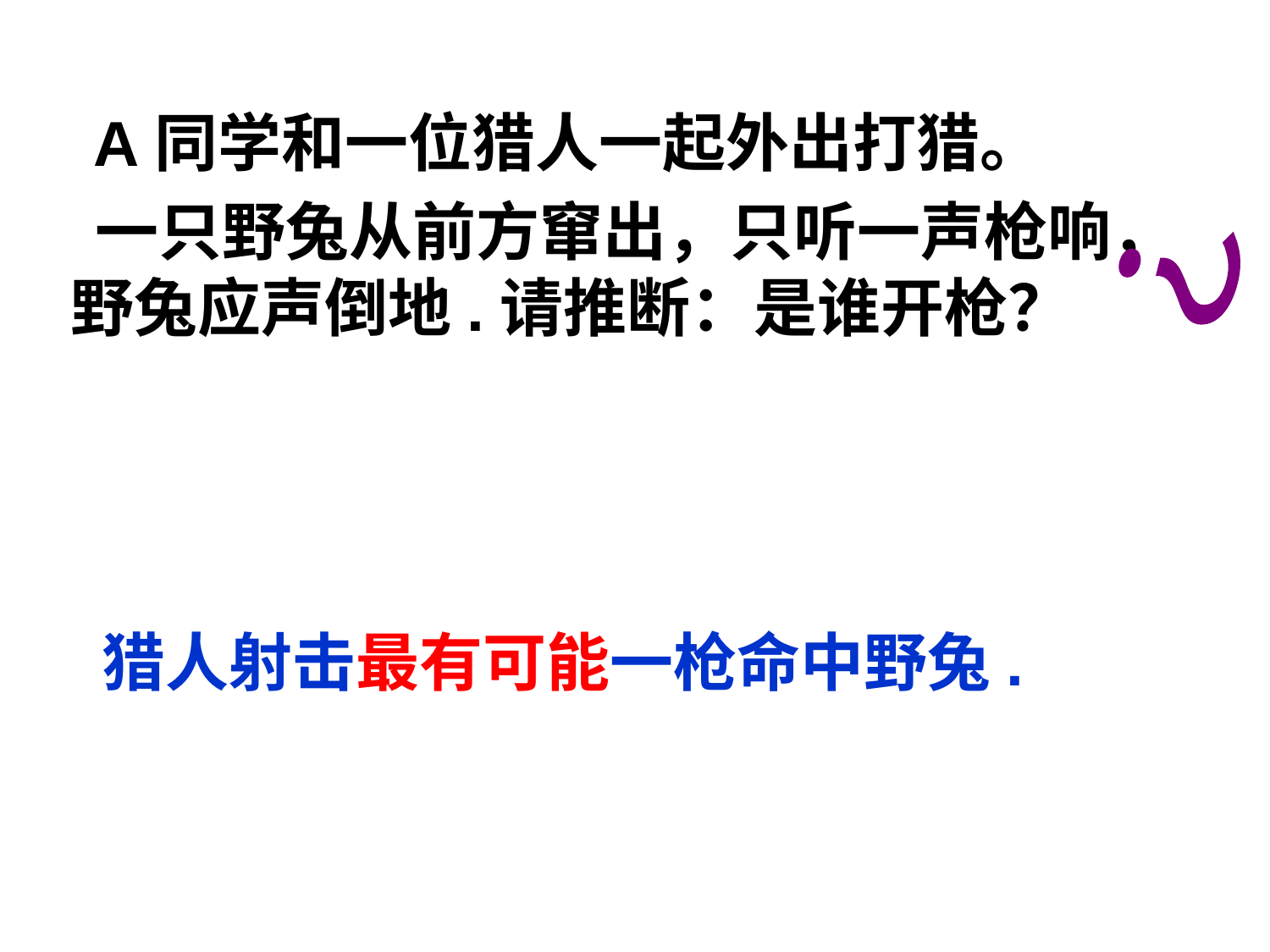

A同学和一位猎人一起外出打猎。
    一只野兔从前方窜出，只听一声枪响，野兔应声倒地.请推断：是谁开枪？
？
猎人射击最有可能一枪命中野兔.